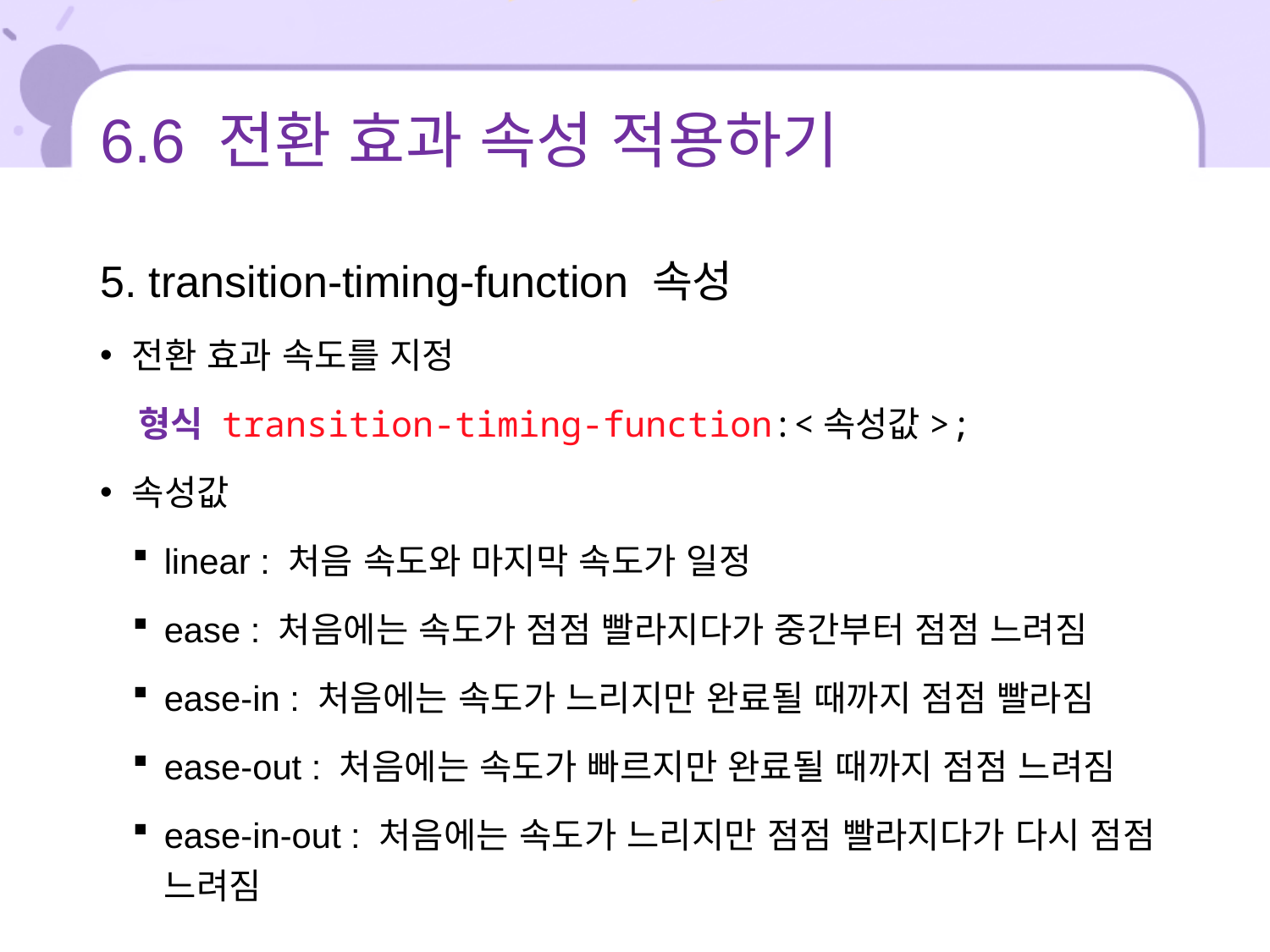

# 6.6 전환 효과 속성 적용하기
5. transition-timing-function 속성
전환 효과 속도를 지정
   형식 transition-timing-function:<속성값>;
속성값
linear : 처음 속도와 마지막 속도가 일정
ease : 처음에는 속도가 점점 빨라지다가 중간부터 점점 느려짐
ease-in : 처음에는 속도가 느리지만 완료될 때까지 점점 빨라짐
ease-out : 처음에는 속도가 빠르지만 완료될 때까지 점점 느려짐
ease-in-out : 처음에는 속도가 느리지만 점점 빨라지다가 다시 점점 느려짐